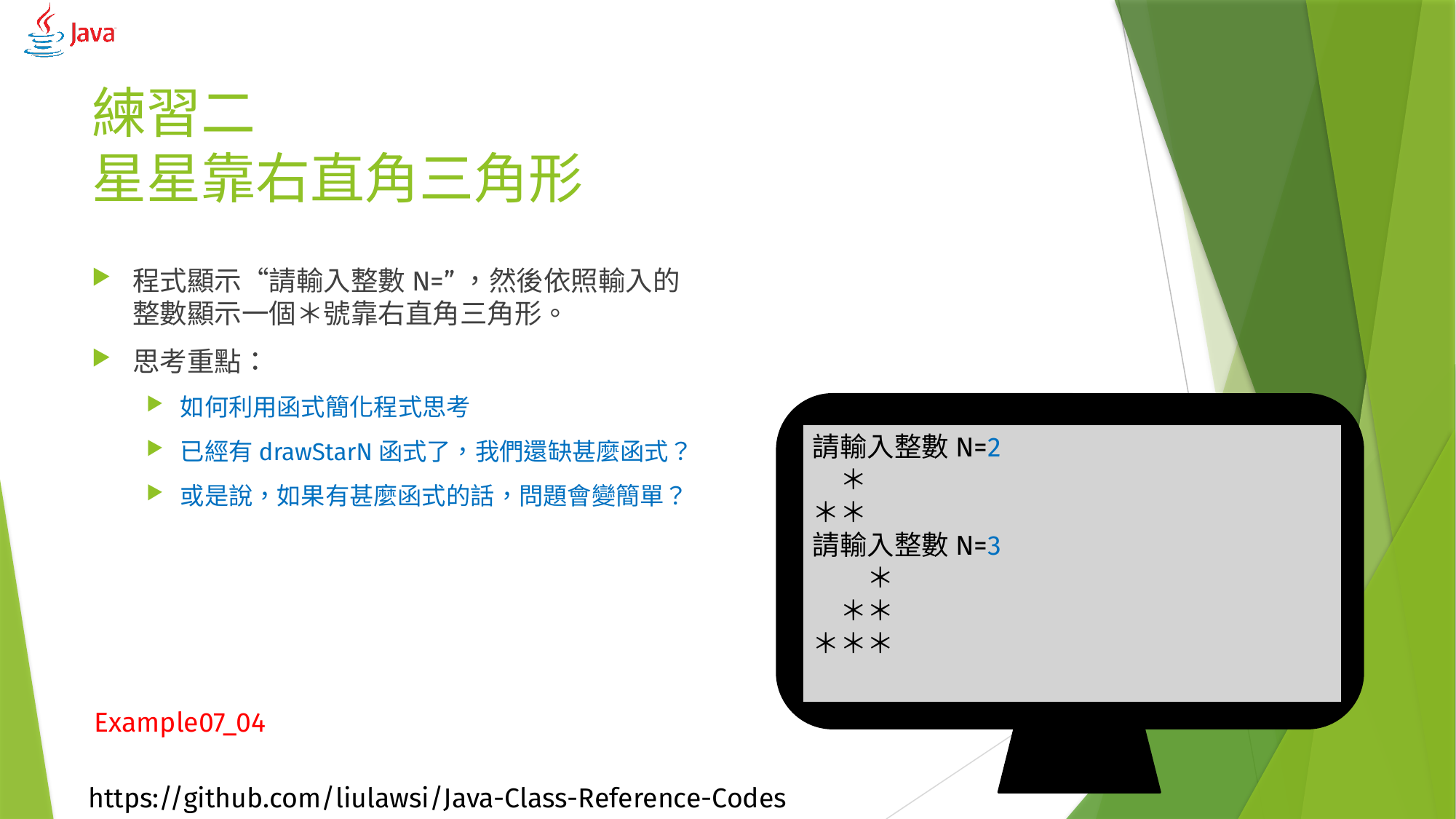

# 練習二 星星靠右直角三角形
程式顯示“請輸入整數N=”，然後依照輸入的整數顯示一個＊號靠右直角三角形。
思考重點：
如何利用函式簡化程式思考
已經有drawStarN函式了，我們還缺甚麼函式？
或是說，如果有甚麼函式的話，問題會變簡單？

請輸入整數N=2
　＊
＊＊
請輸入整數N=3
　　＊
　＊＊
＊＊＊

Example07_04